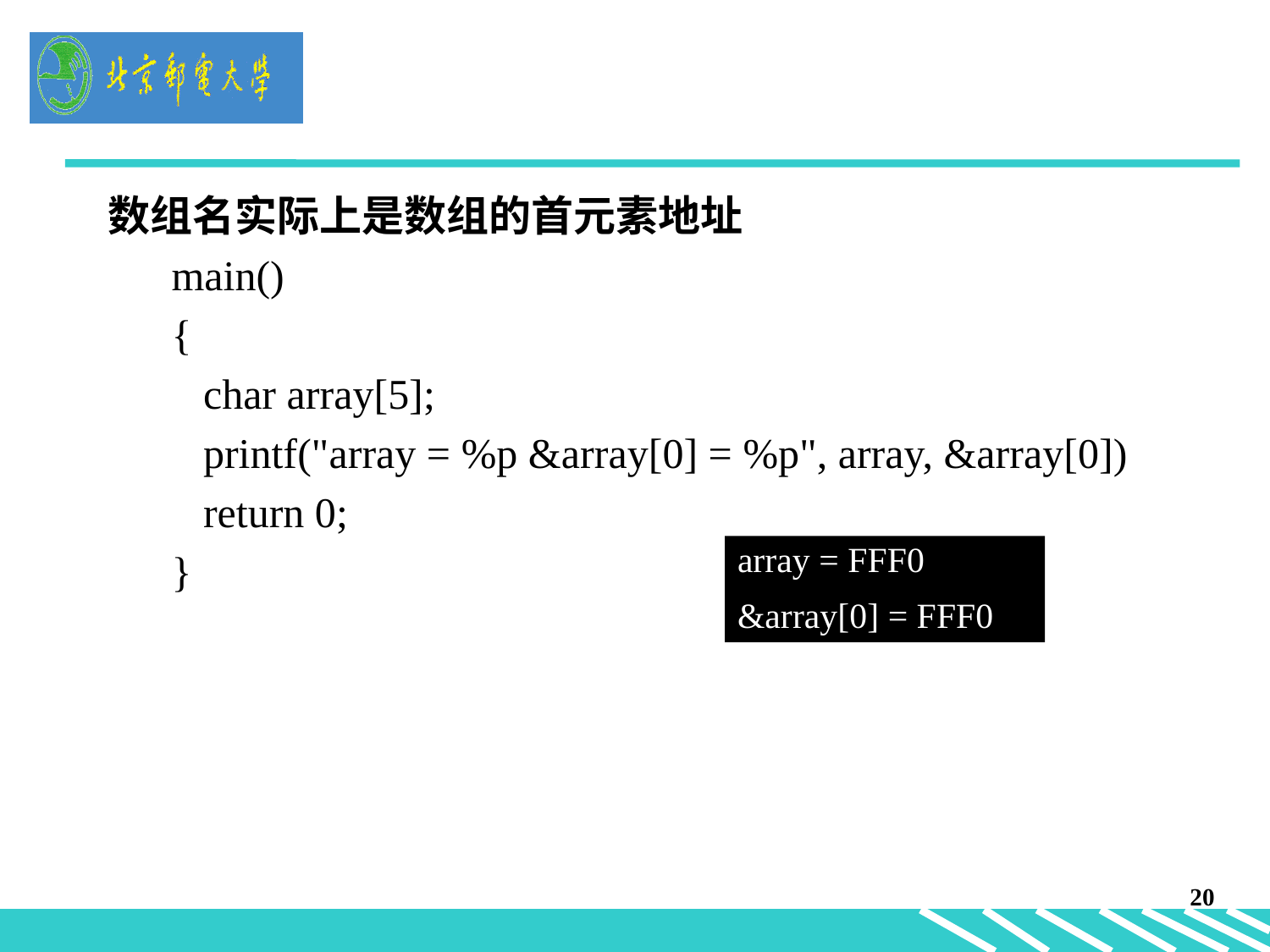

#
数组名实际上是数组的首元素地址
      main()
{
   char array[5];
   printf("array = %p &array[0] = %p", array, &array[0])
   return 0;
}

array = FFF0
&array[0] = FFF0
20